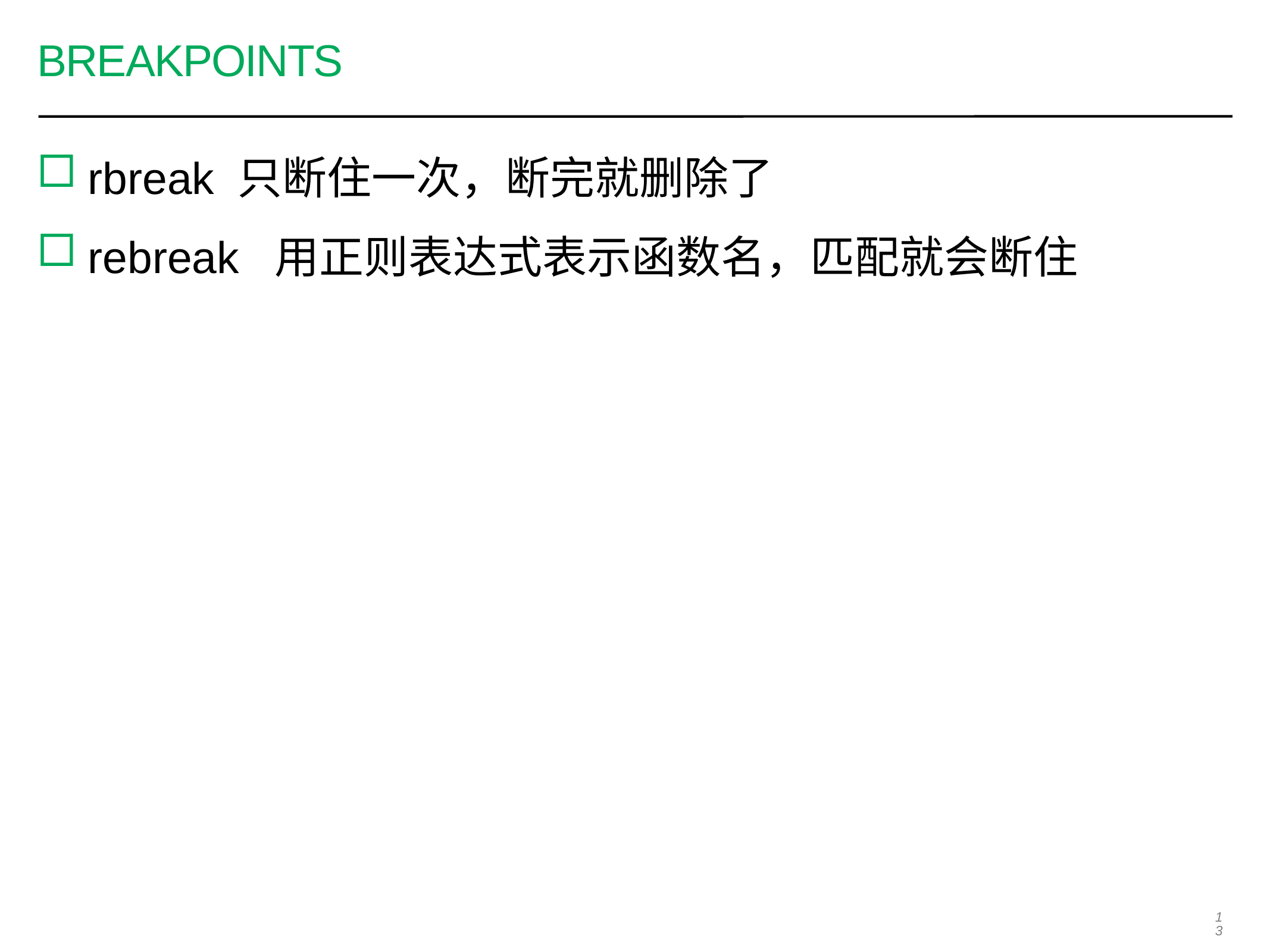

# Breakpoints
rbreak 只断住一次，断完就删除了
rebreak  用正则表达式表示函数名，匹配就会断住

13